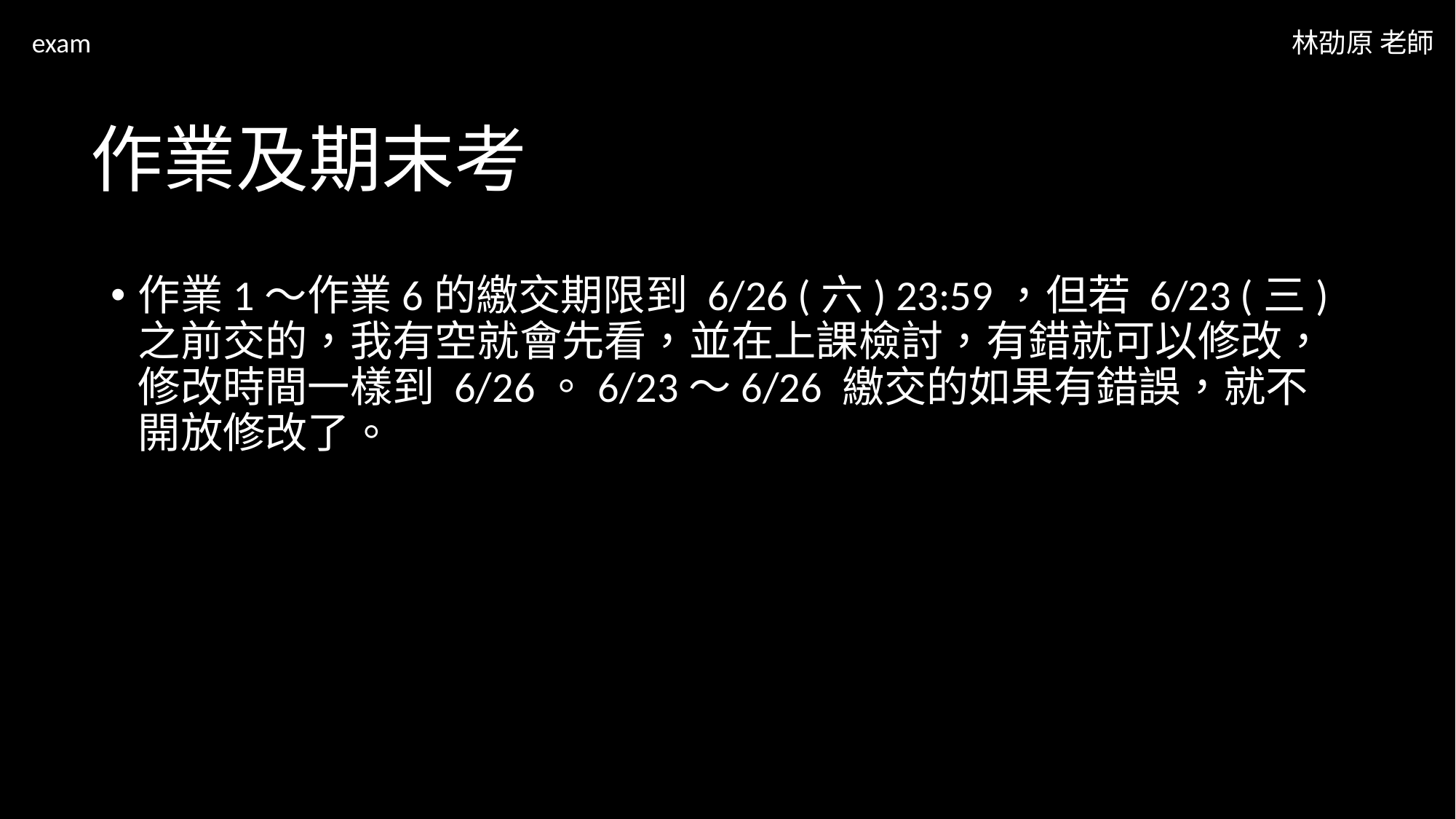

exam
林劭原 老師
# 作業及期末考
作業1～作業6的繳交期限到 6/26 (六) 23:59，但若 6/23 (三) 之前交的，我有空就會先看，並在上課檢討，有錯就可以修改，修改時間一樣到 6/26。6/23～6/26 繳交的如果有錯誤，就不開放修改了。